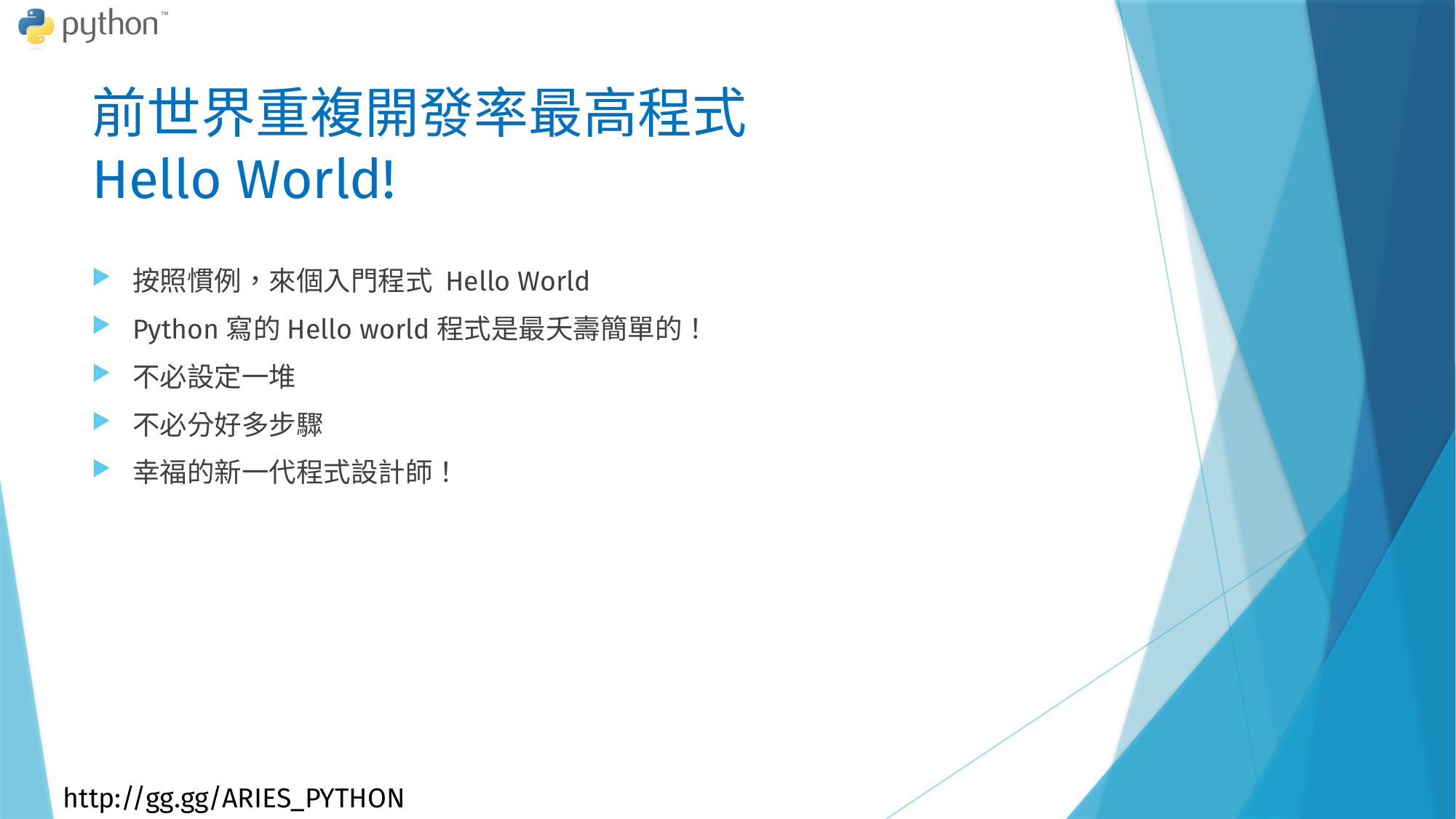

# 前世界重複開發率最高程式 Hello World!
按照慣例，來個入門程式 Hello World
Python寫的Hello world程式是最夭壽簡單的！
不必設定一堆
不必分好多步驟
幸福的新一代程式設計師！